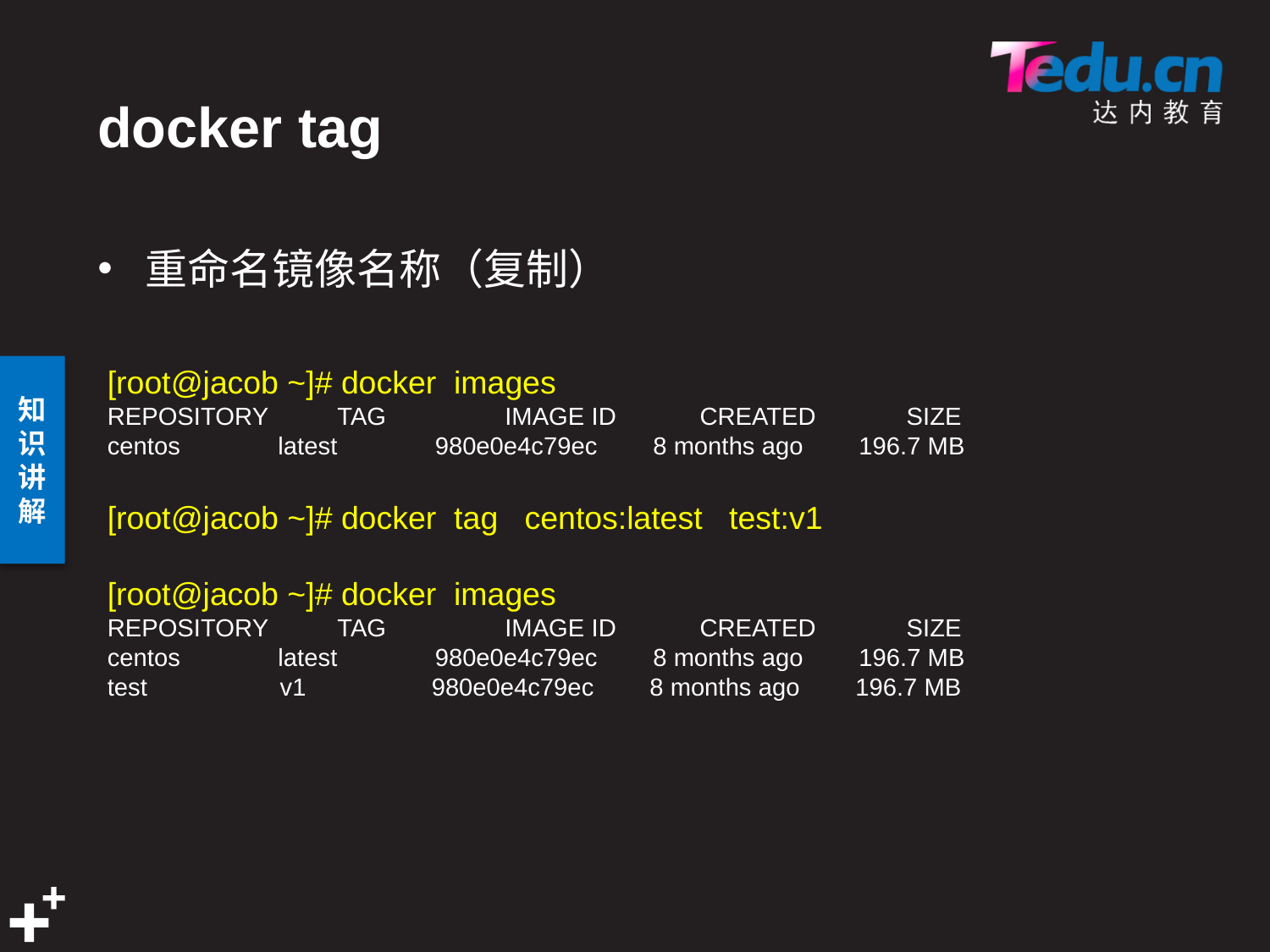

# docker tag
重命名镜像名称（复制）
[root@jacob ~]# docker  images
REPOSITORY          TAG                 IMAGE ID            CREATED             SIZE
centos              latest              980e0e4c79ec        8 months ago        196.7 MB

[root@jacob ~]# docker  tag   centos:latest   test:v1

[root@jacob ~]# docker  images
REPOSITORY          TAG                 IMAGE ID            CREATED             SIZE
centos              latest              980e0e4c79ec        8 months ago        196.7 MB
test                   v1                  980e0e4c79ec        8 months ago        196.7 MB